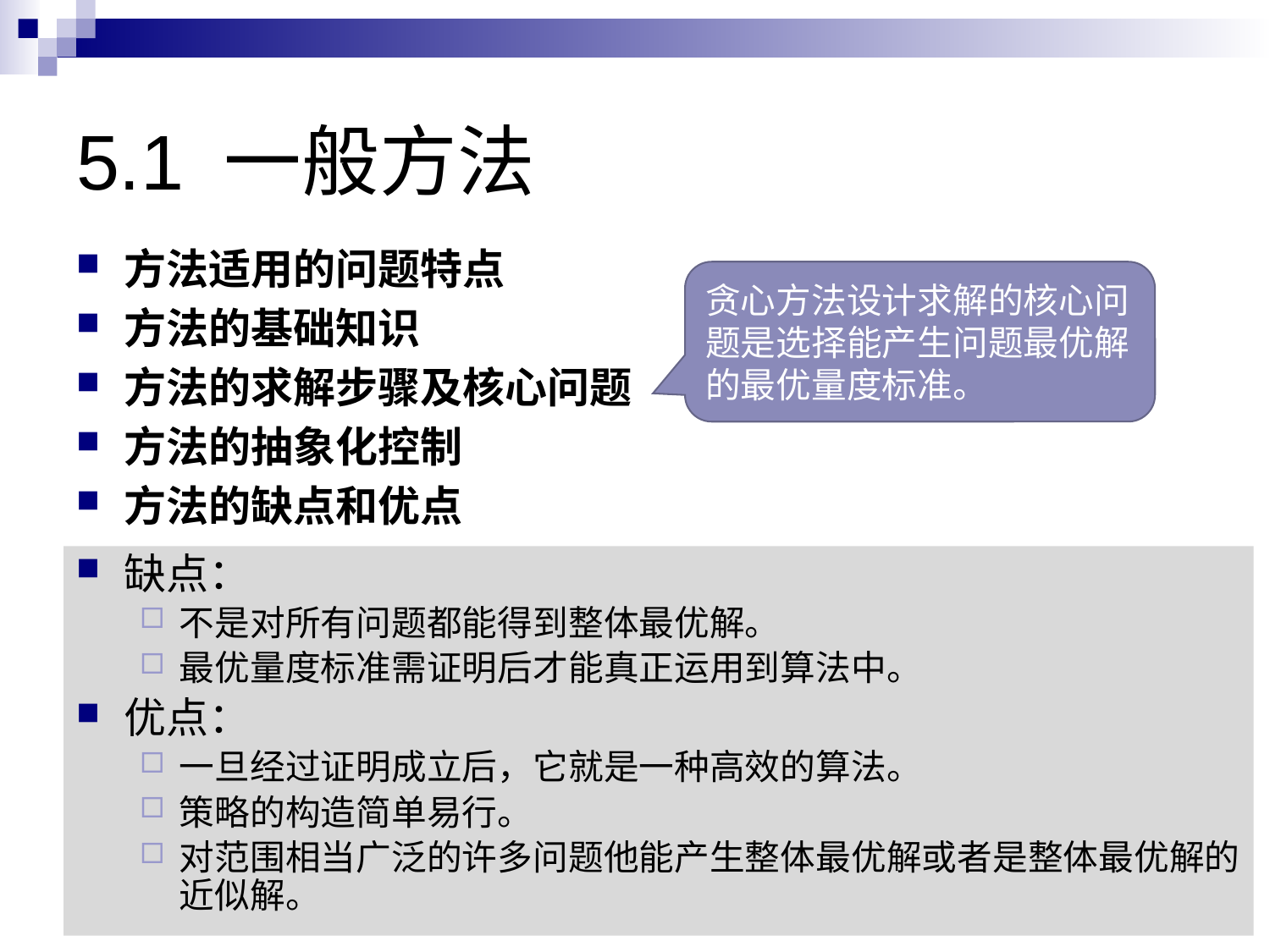

# 5.1 一般方法
方法适用的问题特点
方法的基础知识
方法的求解步骤及核心问题
方法的抽象化控制
方法的缺点和优点
贪心方法设计求解的核心问题是选择能产生问题最优解的最优量度标准。
缺点：
不是对所有问题都能得到整体最优解。
最优量度标准需证明后才能真正运用到算法中。
优点：
一旦经过证明成立后，它就是一种高效的算法。
策略的构造简单易行。
对范围相当广泛的许多问题他能产生整体最优解或者是整体最优解的近似解。
12